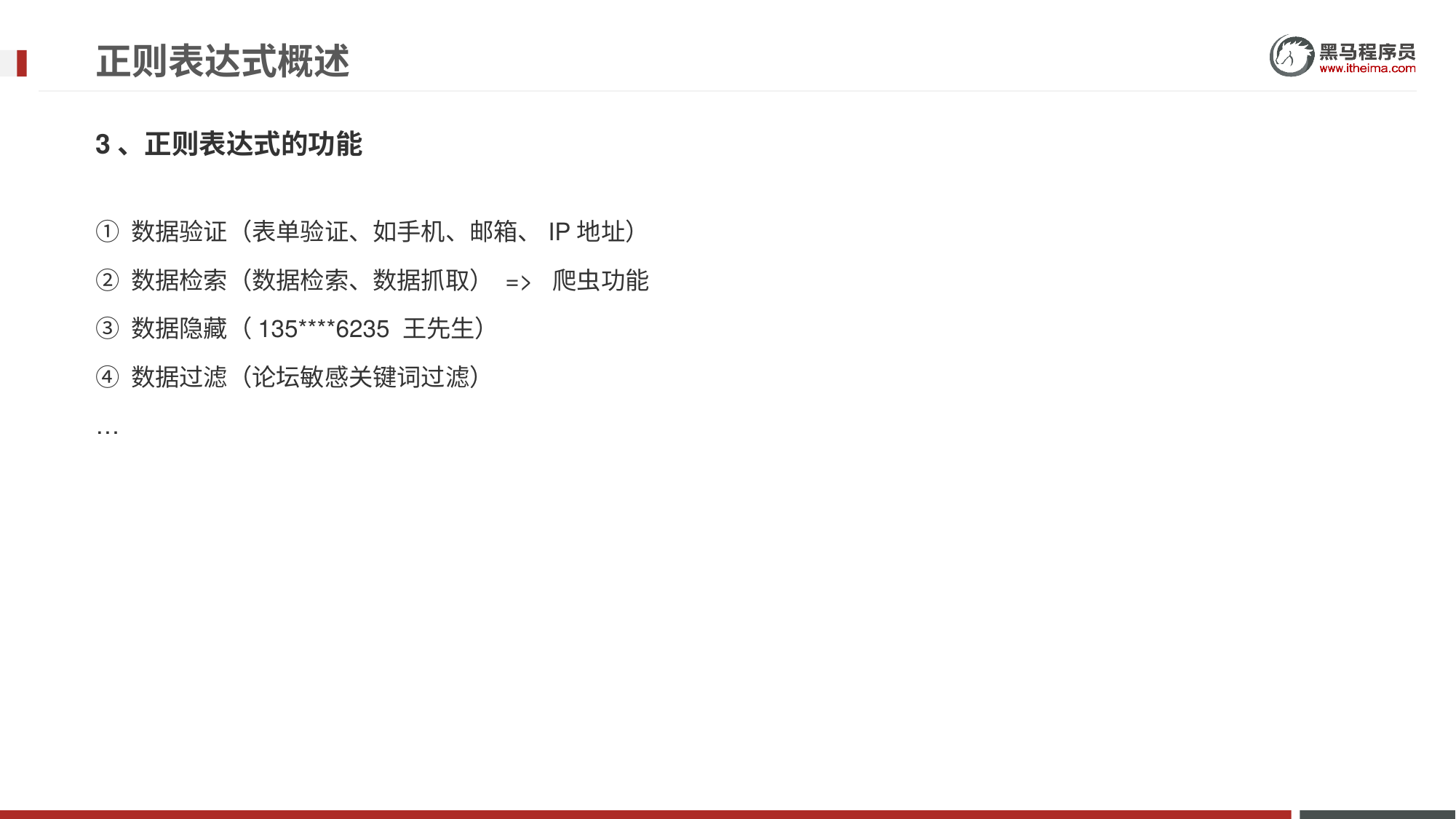

# 正则表达式概述
3、正则表达式的功能
① 数据验证（表单验证、如手机、邮箱、IP地址）
② 数据检索（数据检索、数据抓取） =>  爬虫功能
③ 数据隐藏（135****6235 王先生）
④ 数据过滤（论坛敏感关键词过滤）
…